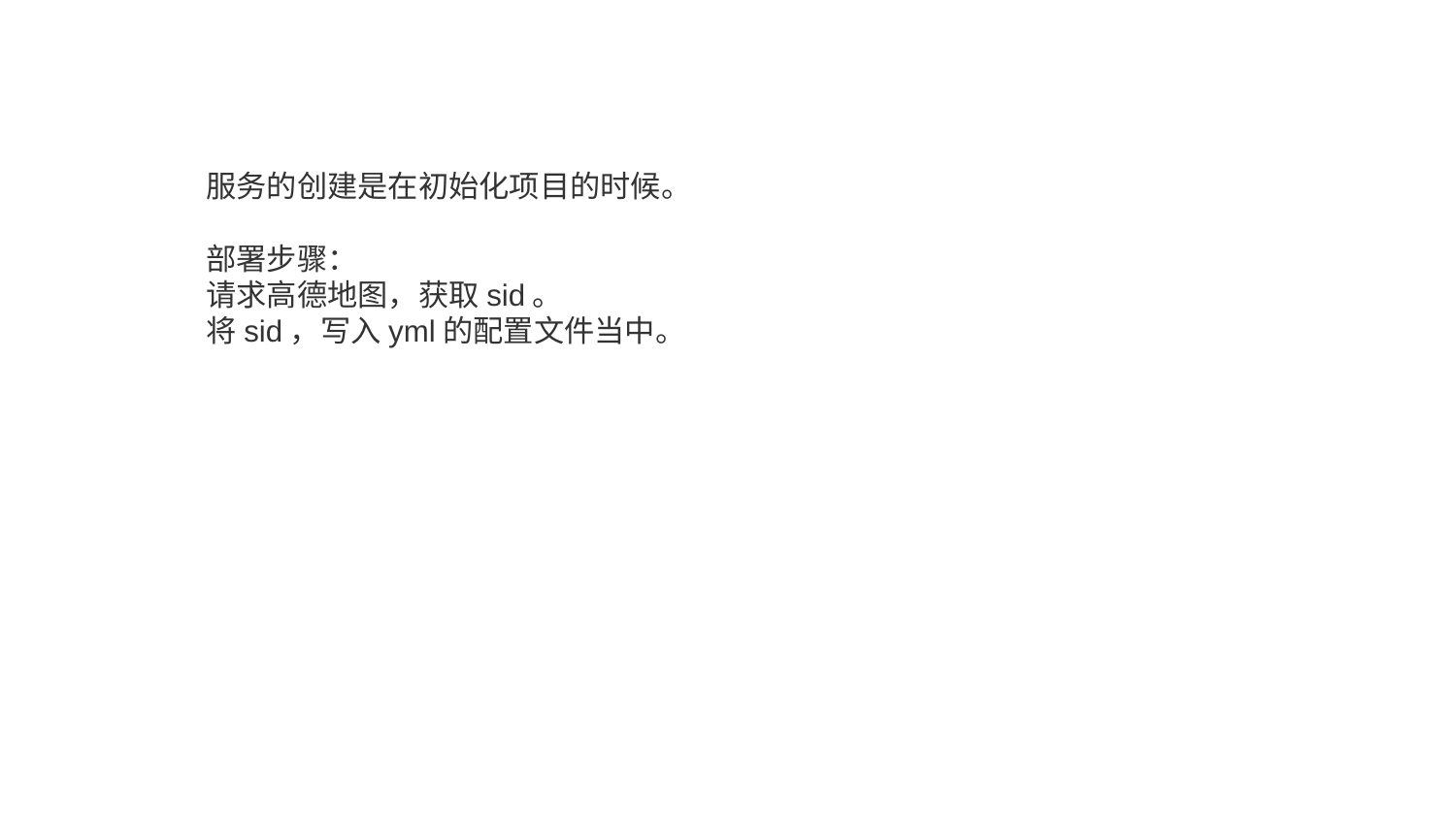

服务的创建是在初始化项目的时候。

部署步骤：
请求高德地图，获取sid。
将sid，写入yml的配置文件当中。